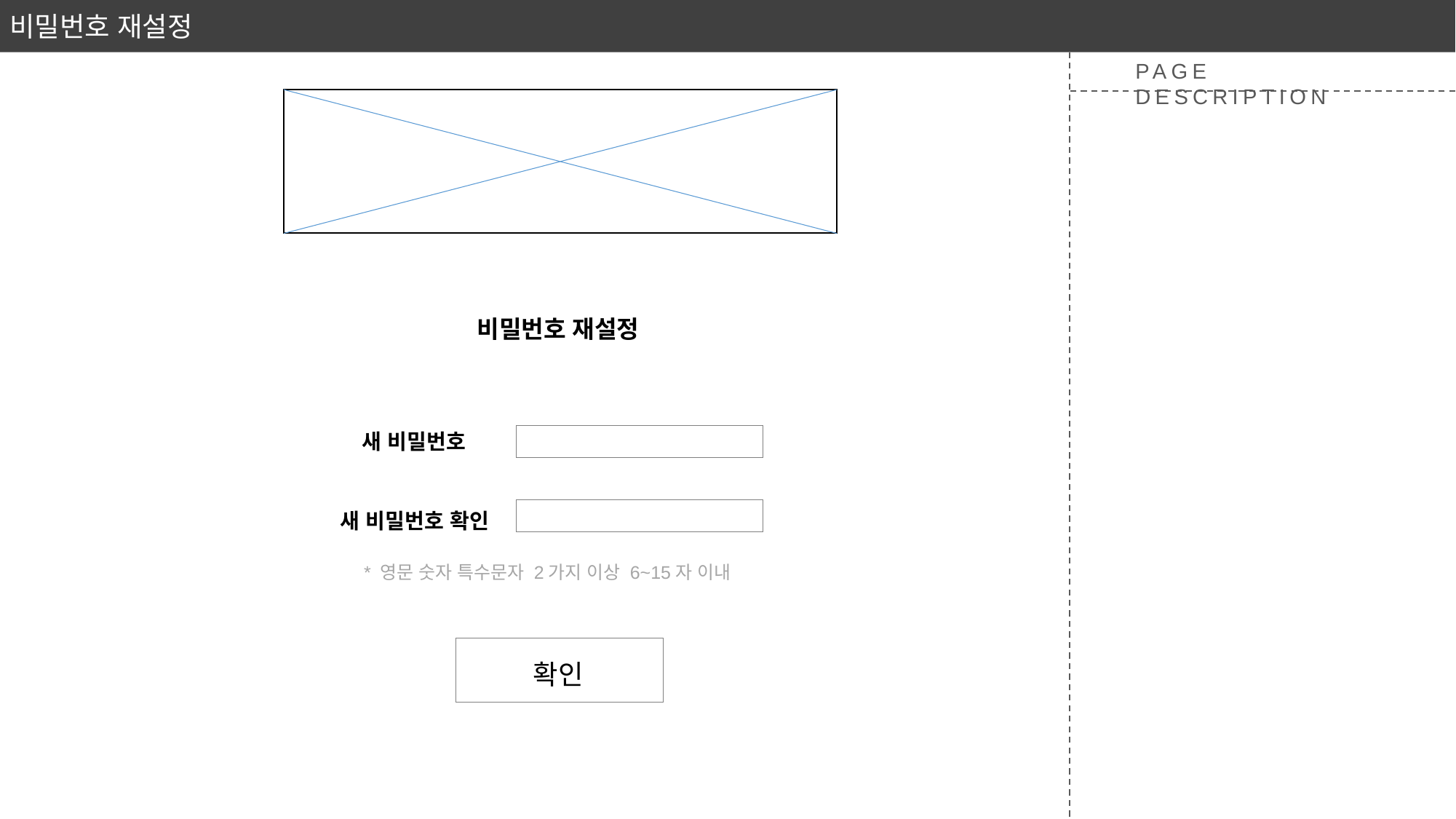

비밀번호 재설정
PAGE DESCRIPTION

비밀번호 재설정
새 비밀번호

새 비밀번호 확인
* 영문 숫자 특수문자 2가지 이상 6~15자 이내

확인